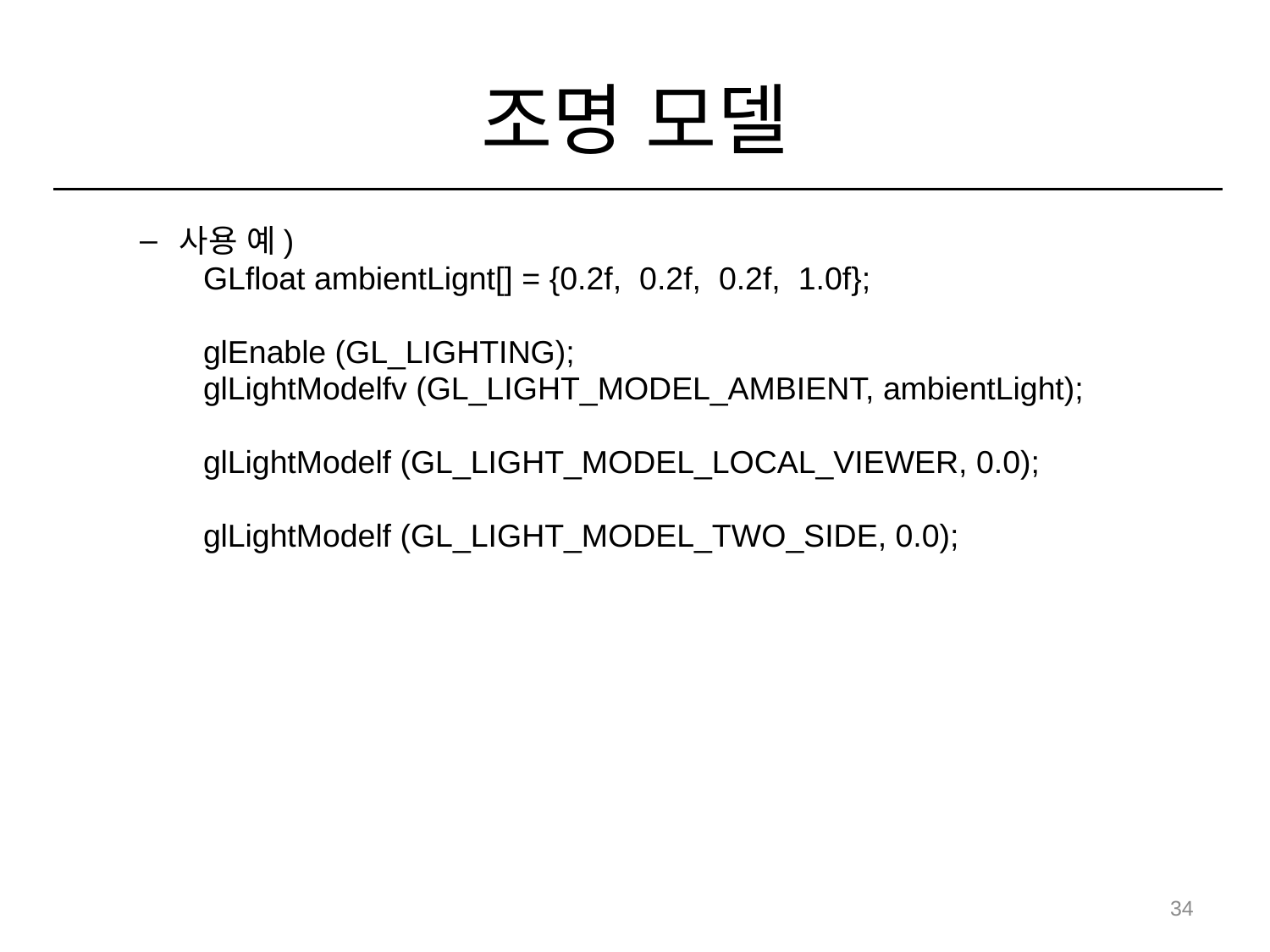

# 조명 모델
사용 예)
GLfloat ambientLignt[] = {0.2f,  0.2f,  0.2f,  1.0f};

glEnable (GL_LIGHTING);
glLightModelfv (GL_LIGHT_MODEL_AMBIENT, ambientLight);

glLightModelf (GL_LIGHT_MODEL_LOCAL_VIEWER, 0.0);

glLightModelf (GL_LIGHT_MODEL_TWO_SIDE, 0.0);

34